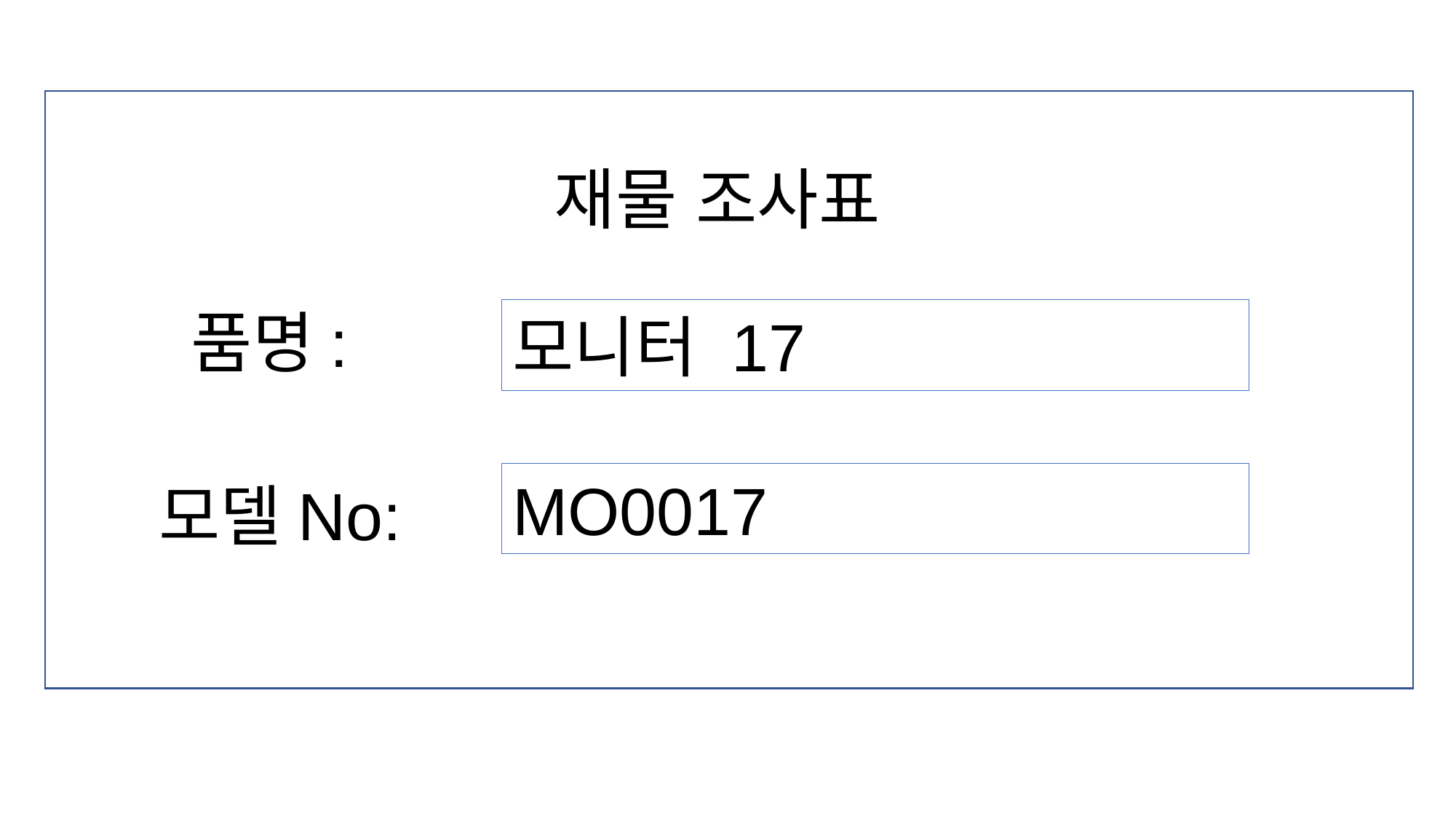

재물 조사표
품명:
모니터 17
MO0017
모델No: